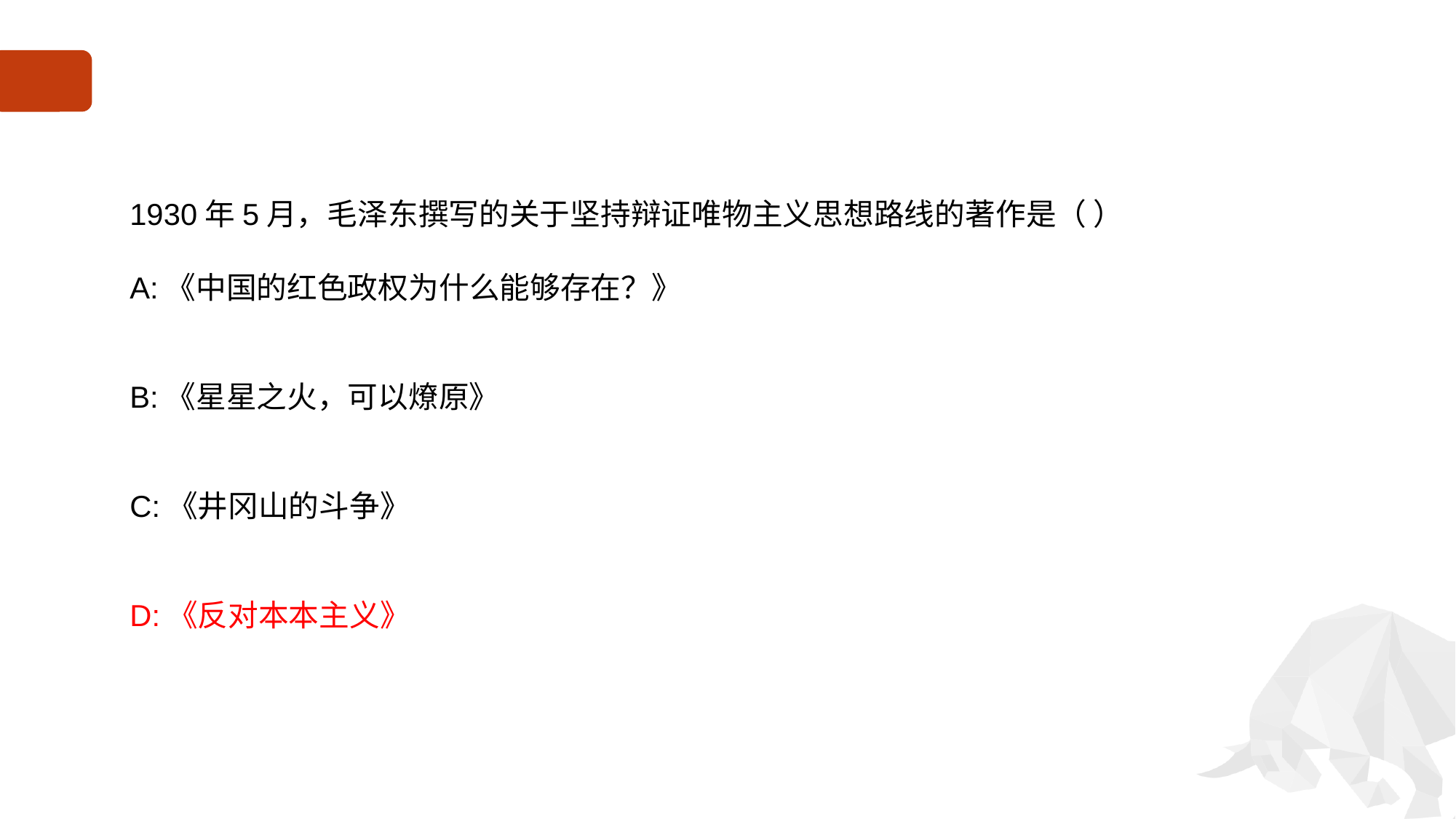

#
1930年5月，毛泽东撰写的关于坚持辩证唯物主义思想路线的著作是（ ）

A:《中国的红色政权为什么能够存在？》

B:《星星之火，可以燎原》

C:《井冈山的斗争》

D:《反对本本主义》